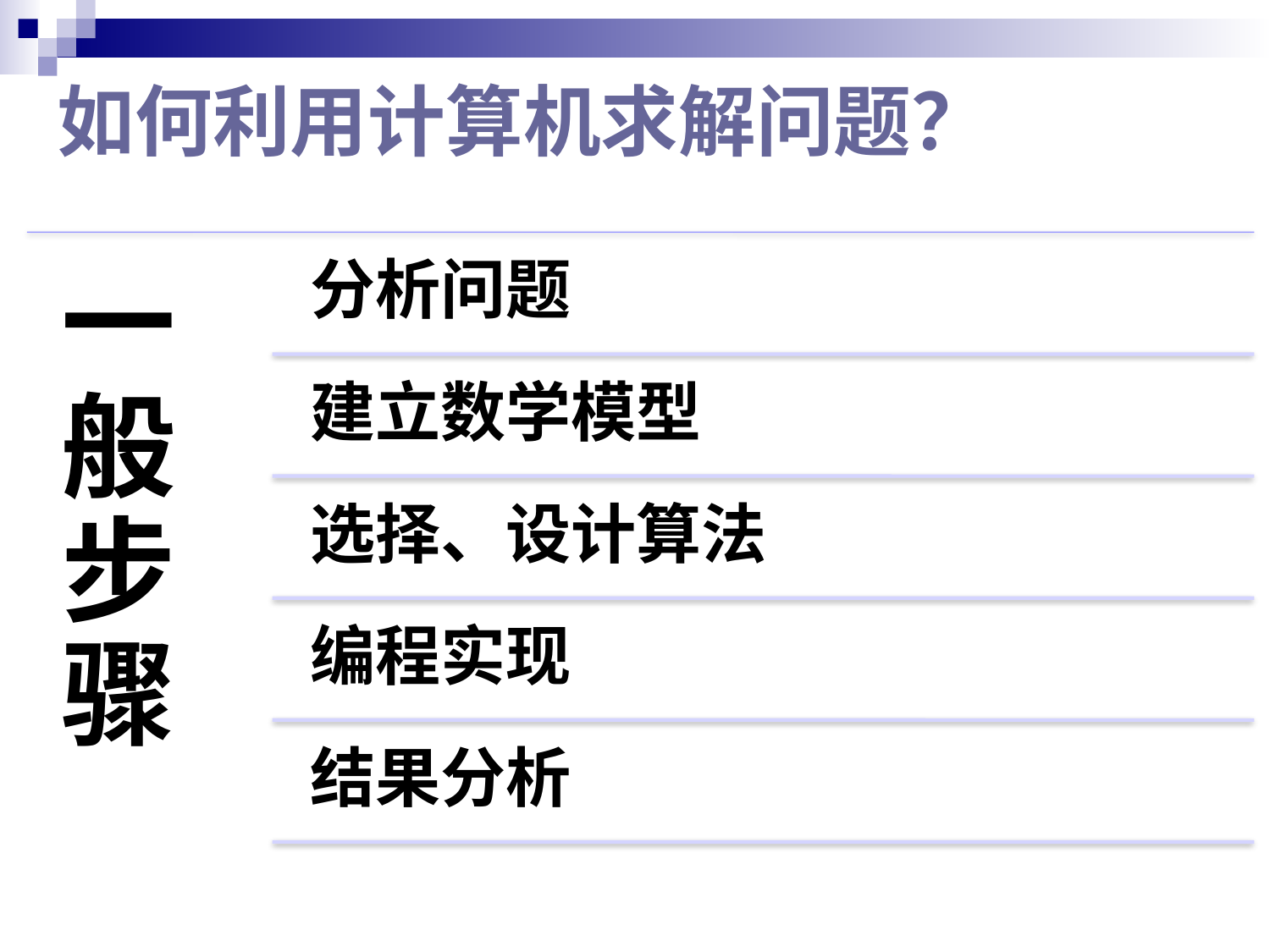

如何利用计算机求解问题？
一般步骤
分析问题
建立数学模型
选择、设计算法
编程实现
结果分析